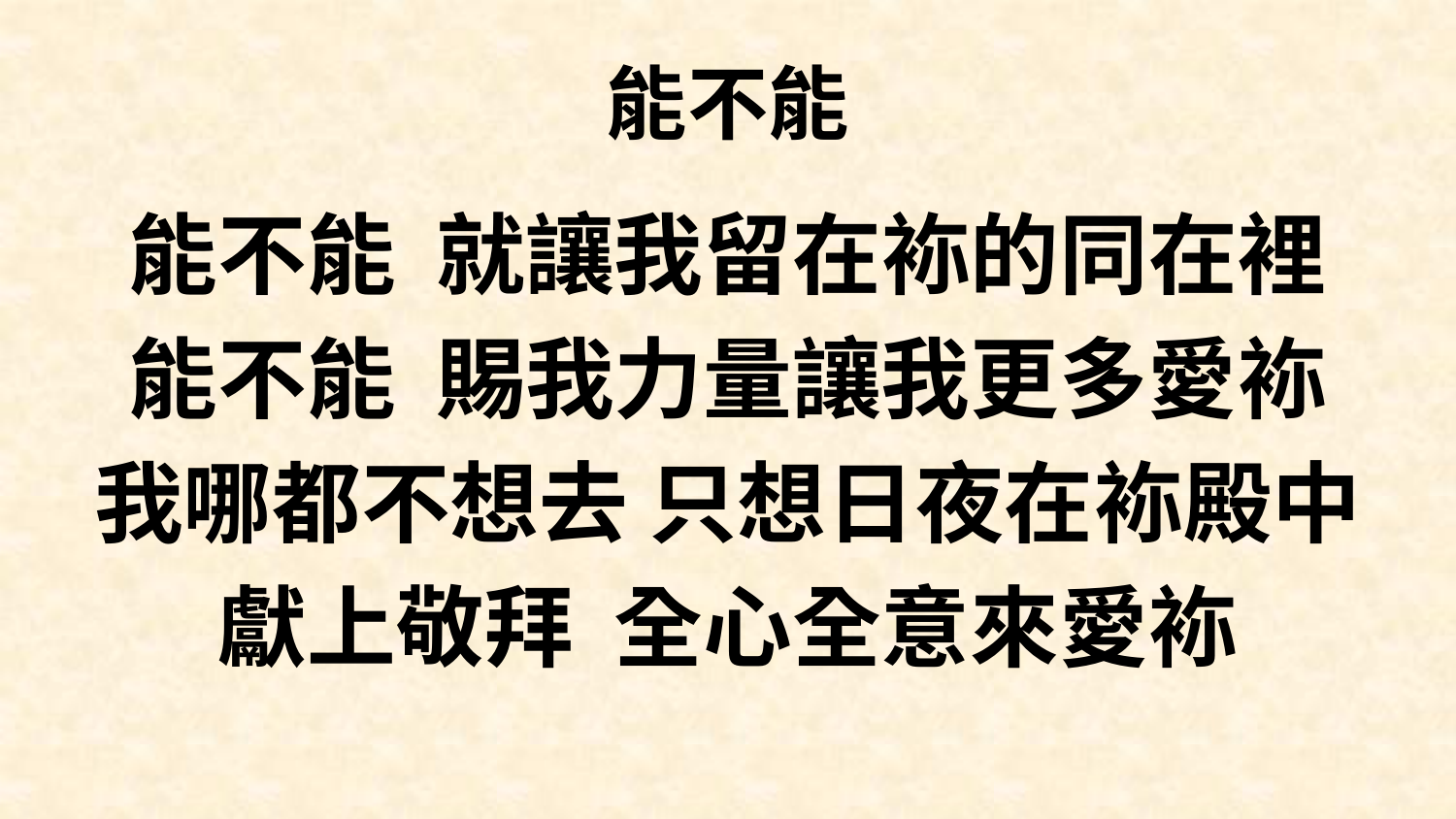

# 能不能
能不能  就讓我留在袮的同在裡
能不能  賜我力量讓我更多愛袮
我哪都不想去 只想日夜在袮殿中
獻上敬拜  全心全意來愛袮